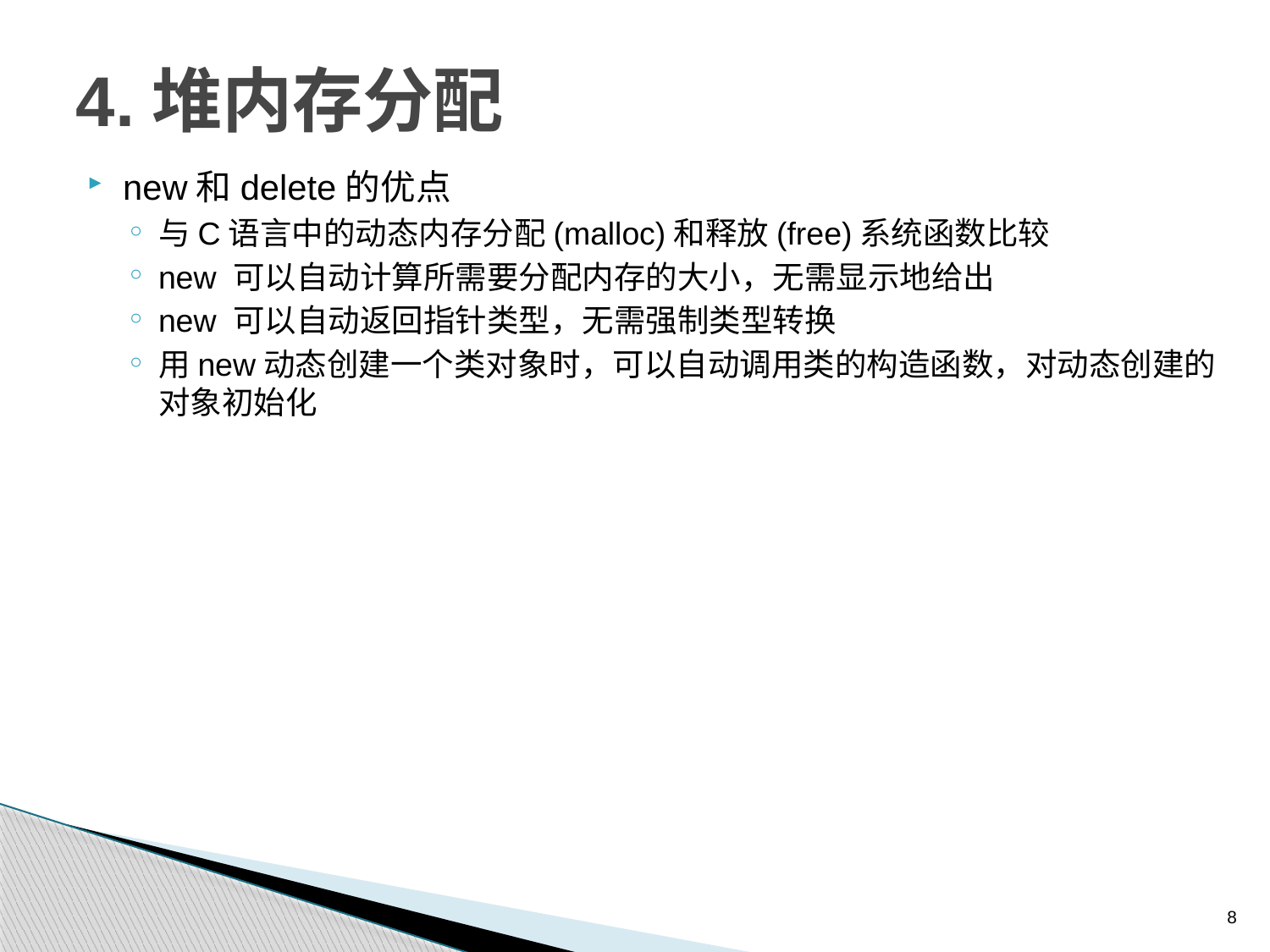

# 4.堆内存分配
new和delete的优点
与C语言中的动态内存分配(malloc)和释放(free)系统函数比较
new 可以自动计算所需要分配内存的大小，无需显示地给出
new 可以自动返回指针类型，无需强制类型转换
用new动态创建一个类对象时，可以自动调用类的构造函数，对动态创建的对象初始化

8